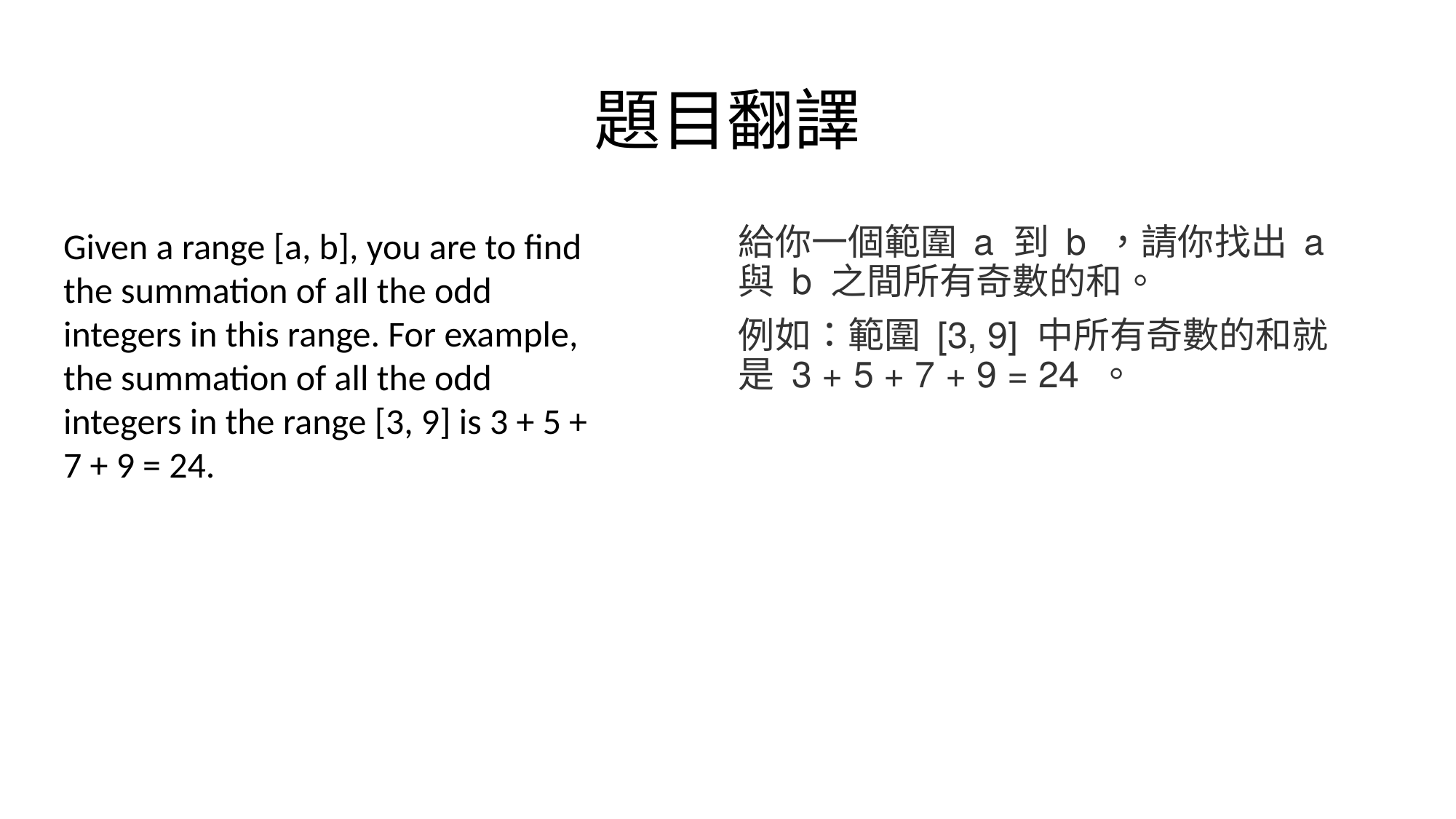

# 題目翻譯
Given a range [a, b], you are to find the summation of all the odd integers in this range. For example, the summation of all the odd integers in the range [3, 9] is 3 + 5 + 7 + 9 = 24.
給你一個範圍 a 到 b ，請你找出 a 與 b 之間所有奇數的和。
例如：範圍 [3, 9] 中所有奇數的和就是 3 + 5 + 7 + 9 = 24 。